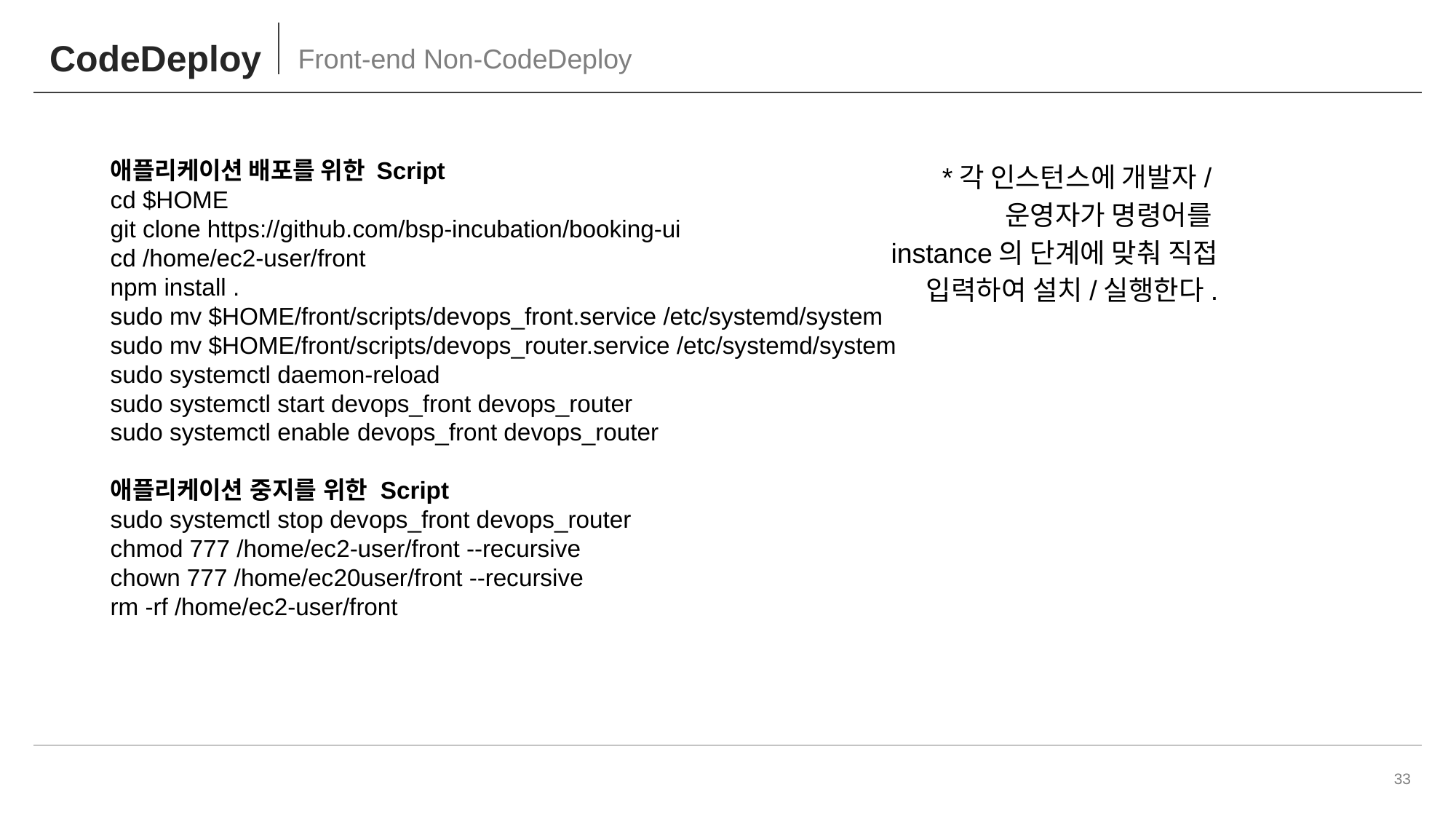

# CodeDeploy
Front-end Non-CodeDeploy
애플리케이션 배포를 위한 Script
cd $HOME
git clone https://github.com/bsp-incubation/booking-ui
cd /home/ec2-user/front
npm install .
sudo mv $HOME/front/scripts/devops_front.service /etc/systemd/system
sudo mv $HOME/front/scripts/devops_router.service /etc/systemd/system
sudo systemctl daemon-reload
sudo systemctl start devops_front devops_router
sudo systemctl enable devops_front devops_router

애플리케이션 중지를 위한 Script
sudo systemctl stop devops_front devops_router
chmod 777 /home/ec2-user/front --recursive
chown 777 /home/ec20user/front --recursive
rm -rf /home/ec2-user/front
*각 인스턴스에 개발자/운영자가 명령어를
instance의 단계에 맞춰 직접 입력하여 설치/실행한다.